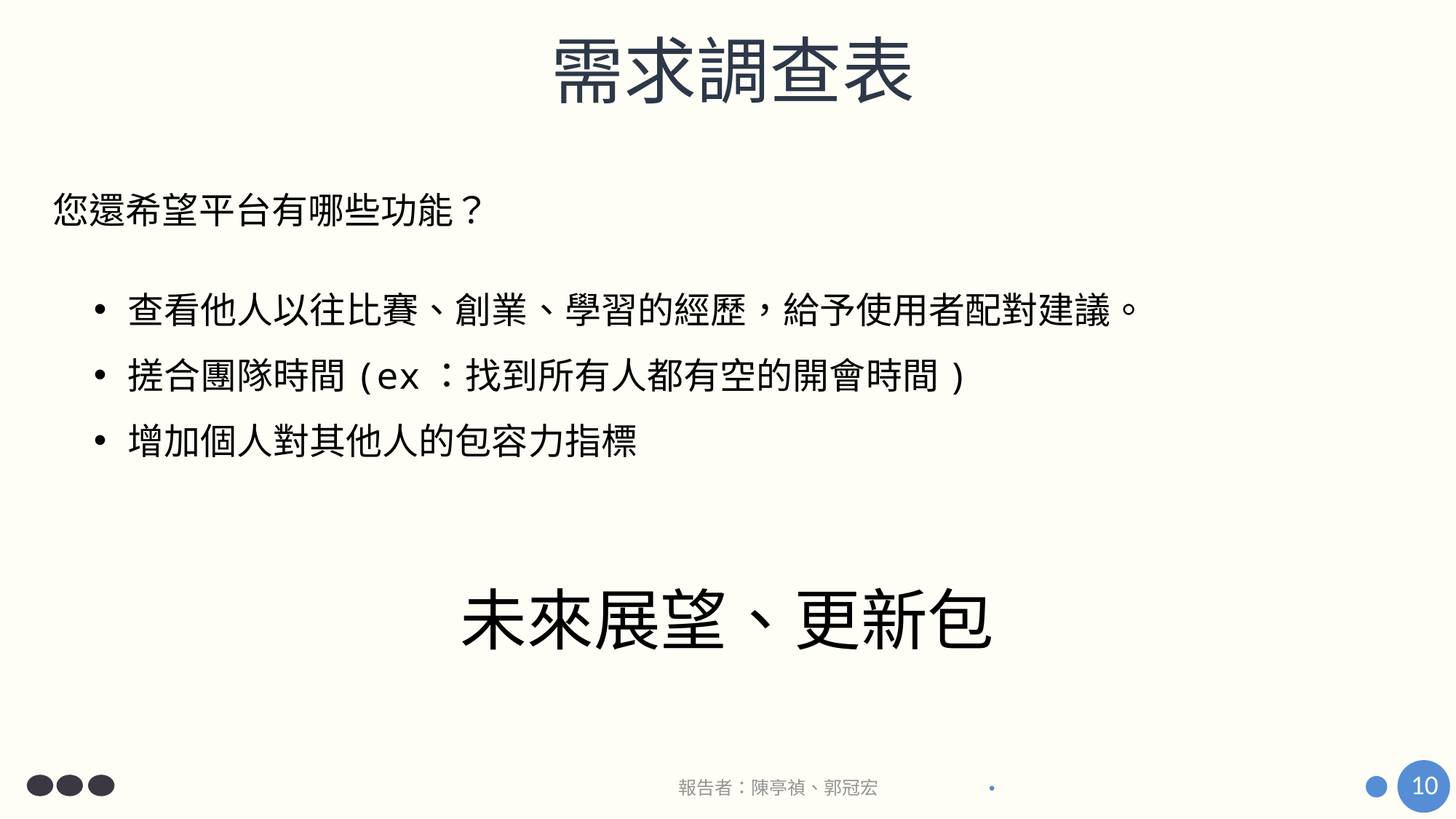

# 需求調查表

您還希望平台有哪些功能？
查看他人以往比賽、創業、學習的經歷，給予使用者配對建議。
搓合團隊時間(ex：找到所有人都有空的開會時間)
增加個人對其他人的包容力指標
未來展望、更新包
10